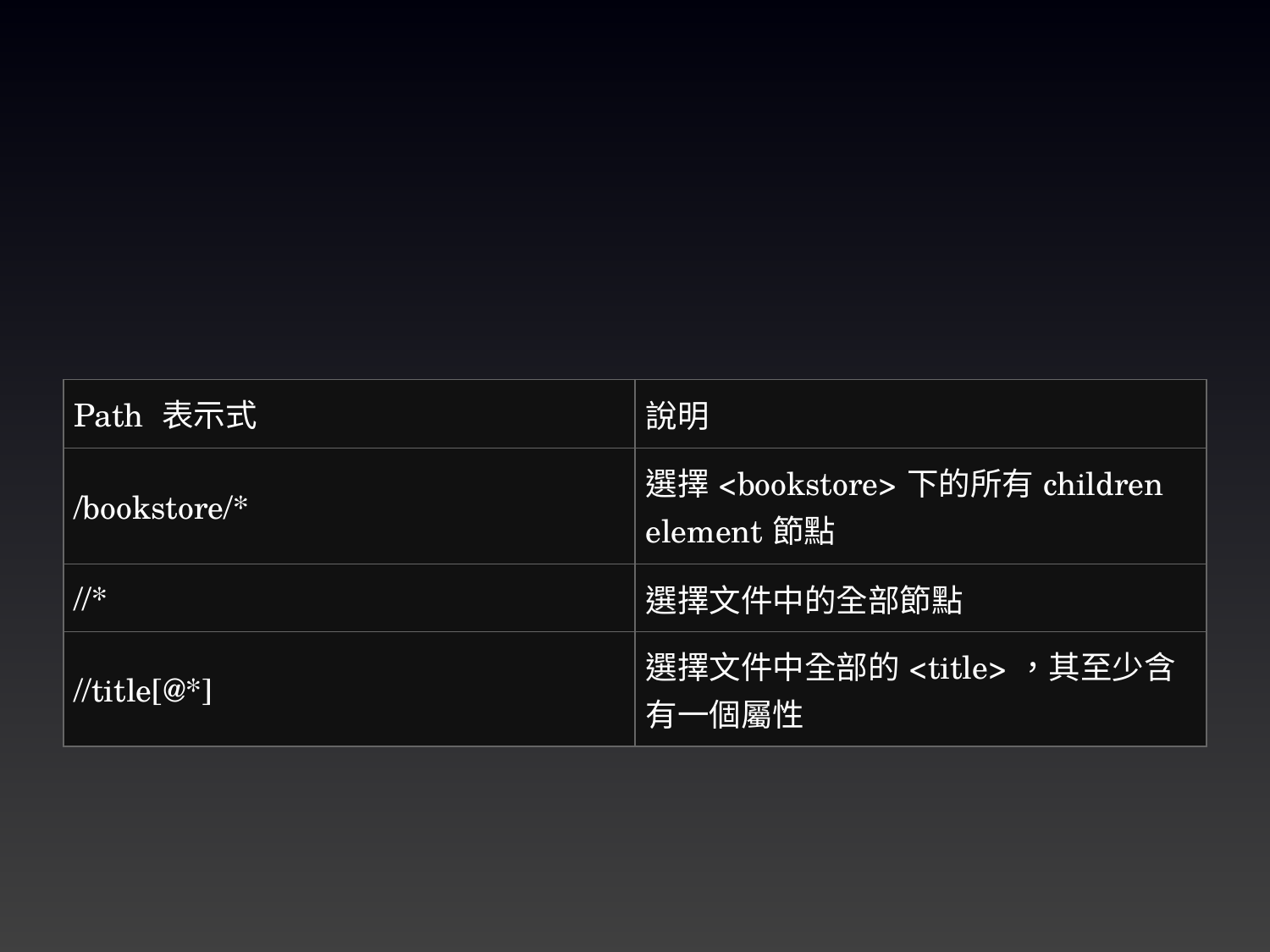

| Path 表示式 | 說明 |
| --- | --- |
| /bookstore/\* | 選擇<bookstore>下的所有children element節點 |
| //\* | 選擇文件中的全部節點 |
| //title[@\*] | 選擇文件中全部的<title>，其至少含有一個屬性 |